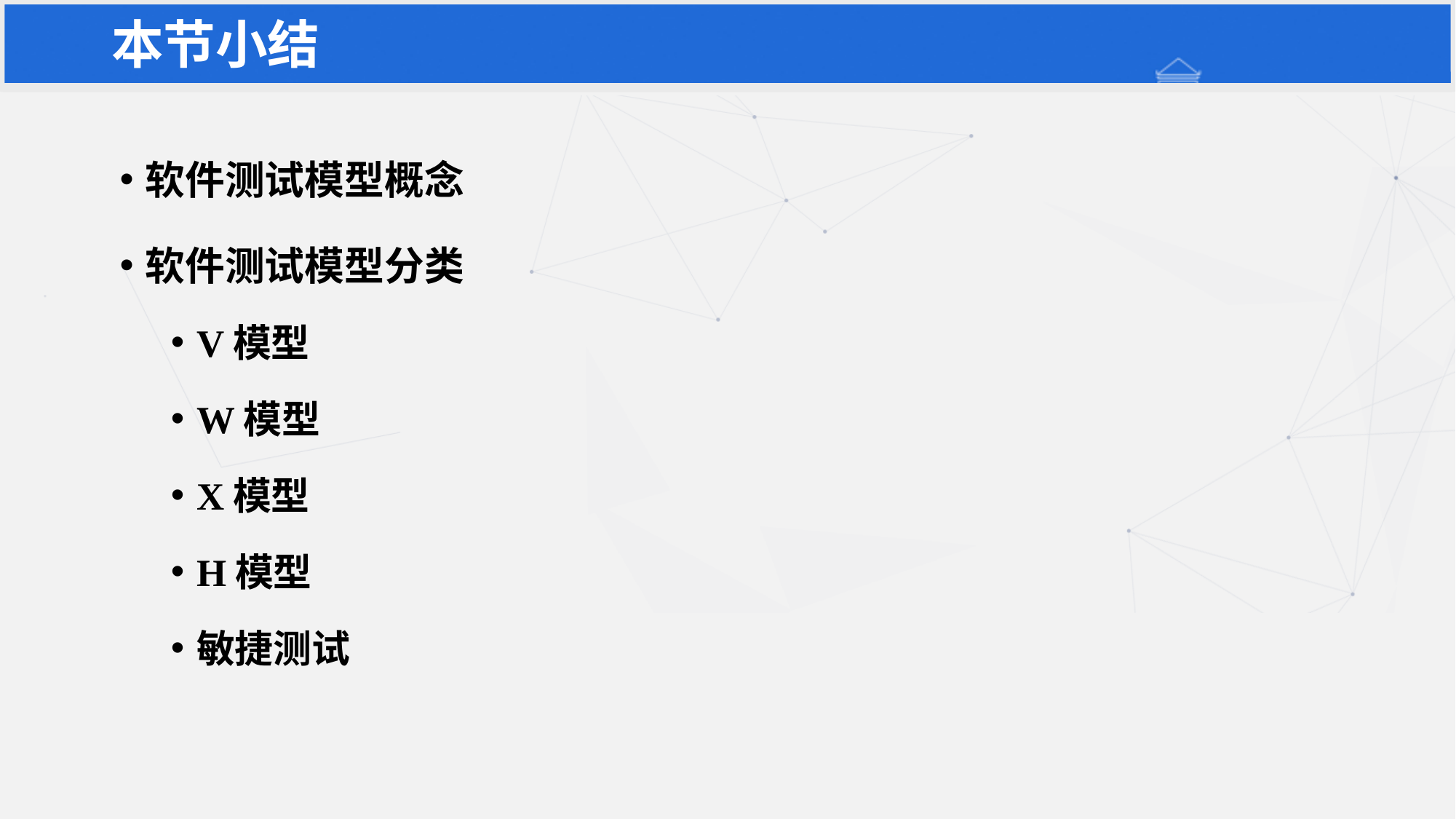

# 本节小结
软件测试模型概念
软件测试模型分类
V模型
W模型
X模型
H模型
敏捷测试